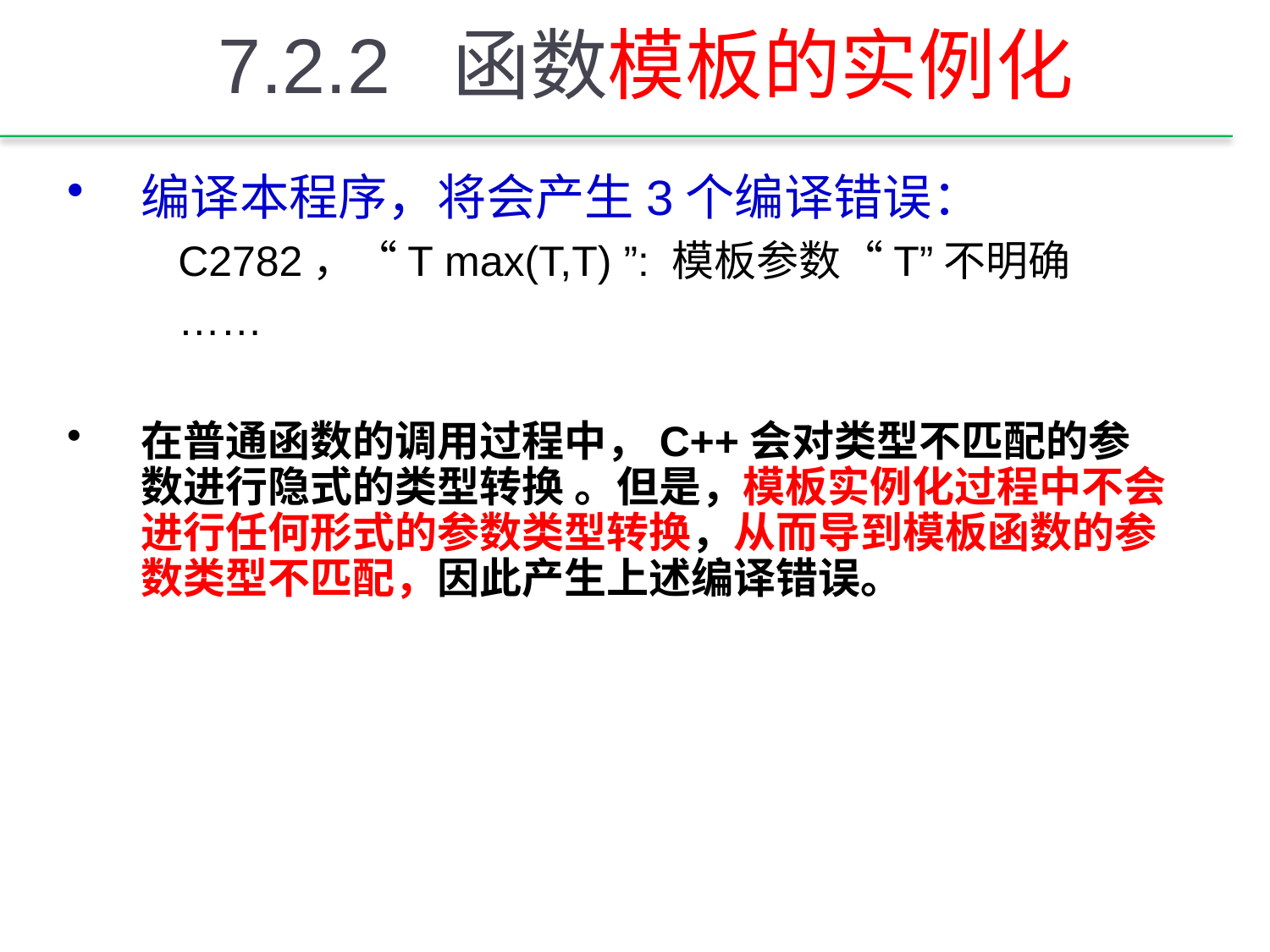

# 7.2.2  函数模板的实例化
编译本程序，将会产生3个编译错误：
C2782，“T max(T,T) ”: 模板参数“T”不明确
……

在普通函数的调用过程中，C++会对类型不匹配的参数进行隐式的类型转换 。但是，模板实例化过程中不会进行任何形式的参数类型转换，从而导到模板函数的参数类型不匹配，因此产生上述编译错误。